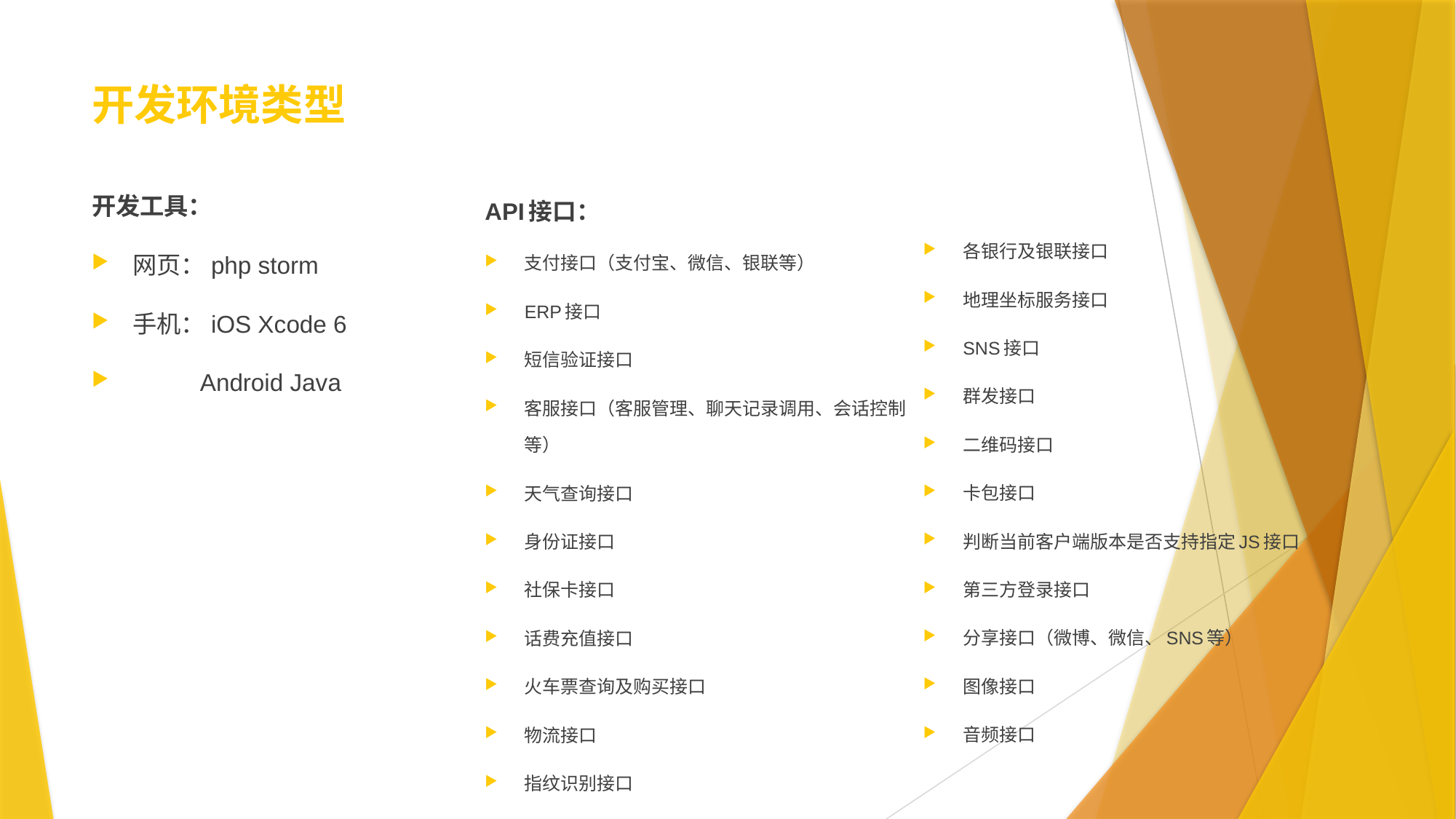

# 开发环境类型
开发工具：
网页：php storm
手机：iOS Xcode 6
          Android Java
API接口：
支付接口（支付宝、微信、银联等）
ERP接口
短信验证接口
客服接口（客服管理、聊天记录调用、会话控制等）
天气查询接口
身份证接口
社保卡接口
话费充值接口
火车票查询及购买接口
物流接口
指纹识别接口

各银行及银联接口
地理坐标服务接口
SNS接口
群发接口
二维码接口
卡包接口
判断当前客户端版本是否支持指定JS接口
第三方登录接口
分享接口（微博、微信、SNS等）
图像接口
音频接口